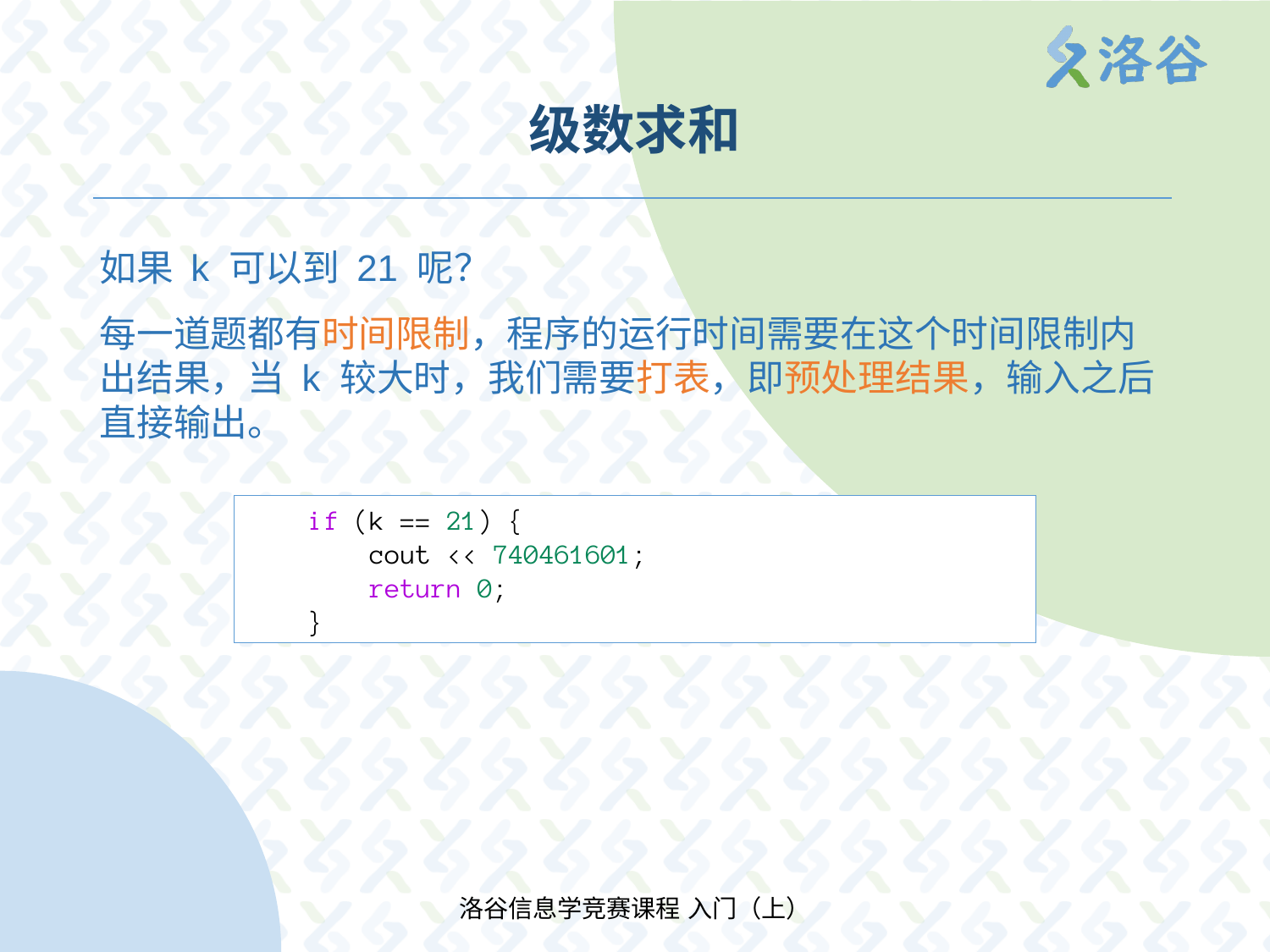

# 级数求和
如果 k 可以到 21 呢？
每一道题都有时间限制，程序的运行时间需要在这个时间限制内出结果，当 k 较大时，我们需要打表，即预处理结果，输入之后直接输出。

    if (k == 21) {
        cout << 740461601;
        return 0;
    }
洛谷信息学竞赛课程 入门（上）